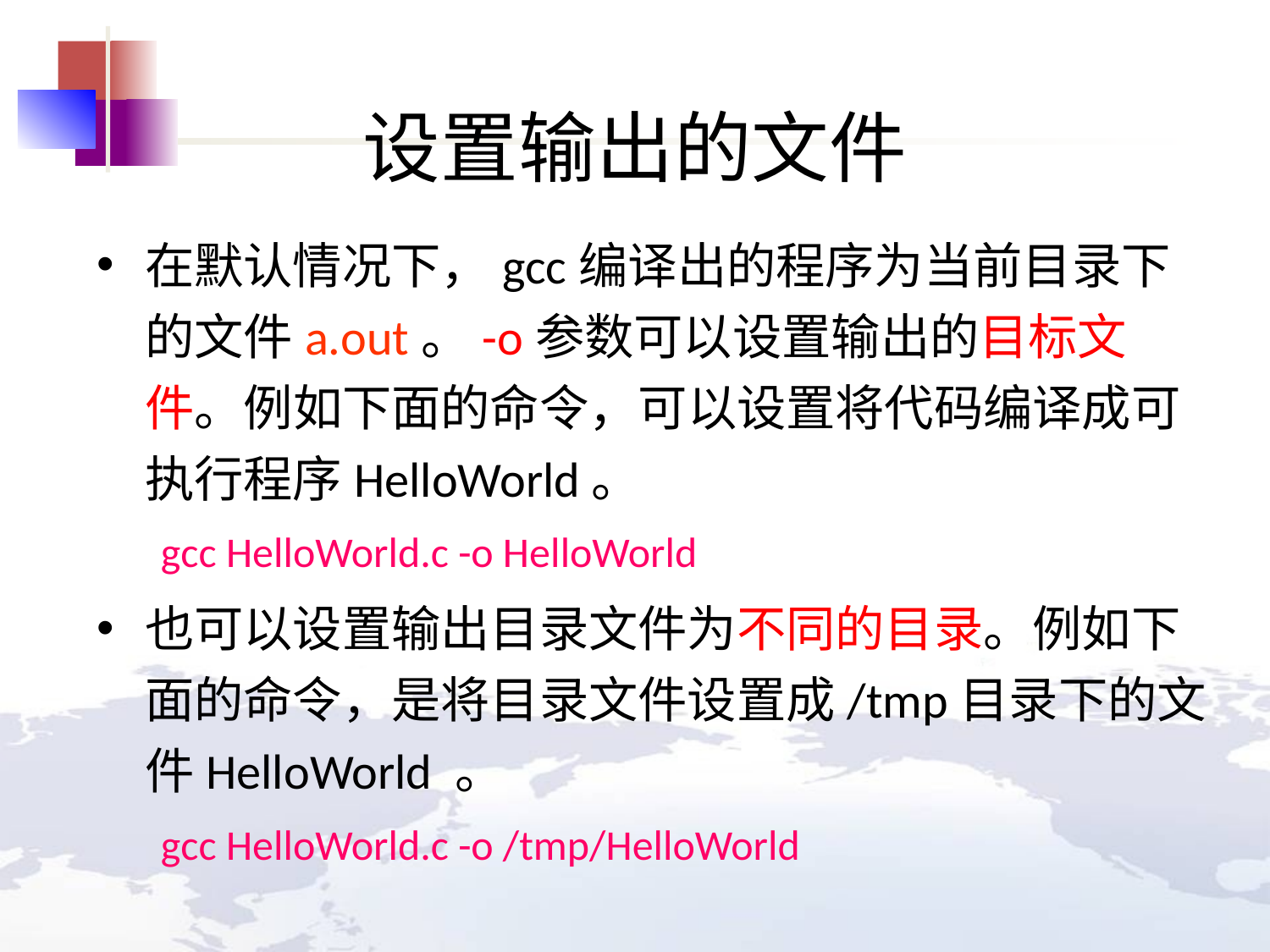

# 设置输出的文件
在默认情况下，gcc编译出的程序为当前目录下的文件a.out。-o参数可以设置输出的目标文件。例如下面的命令，可以设置将代码编译成可执行程序HelloWorld。
gcc HelloWorld.c -o HelloWorld
也可以设置输出目录文件为不同的目录。例如下面的命令，是将目录文件设置成/tmp目录下的文件HelloWorld 。
gcc HelloWorld.c -o /tmp/HelloWorld